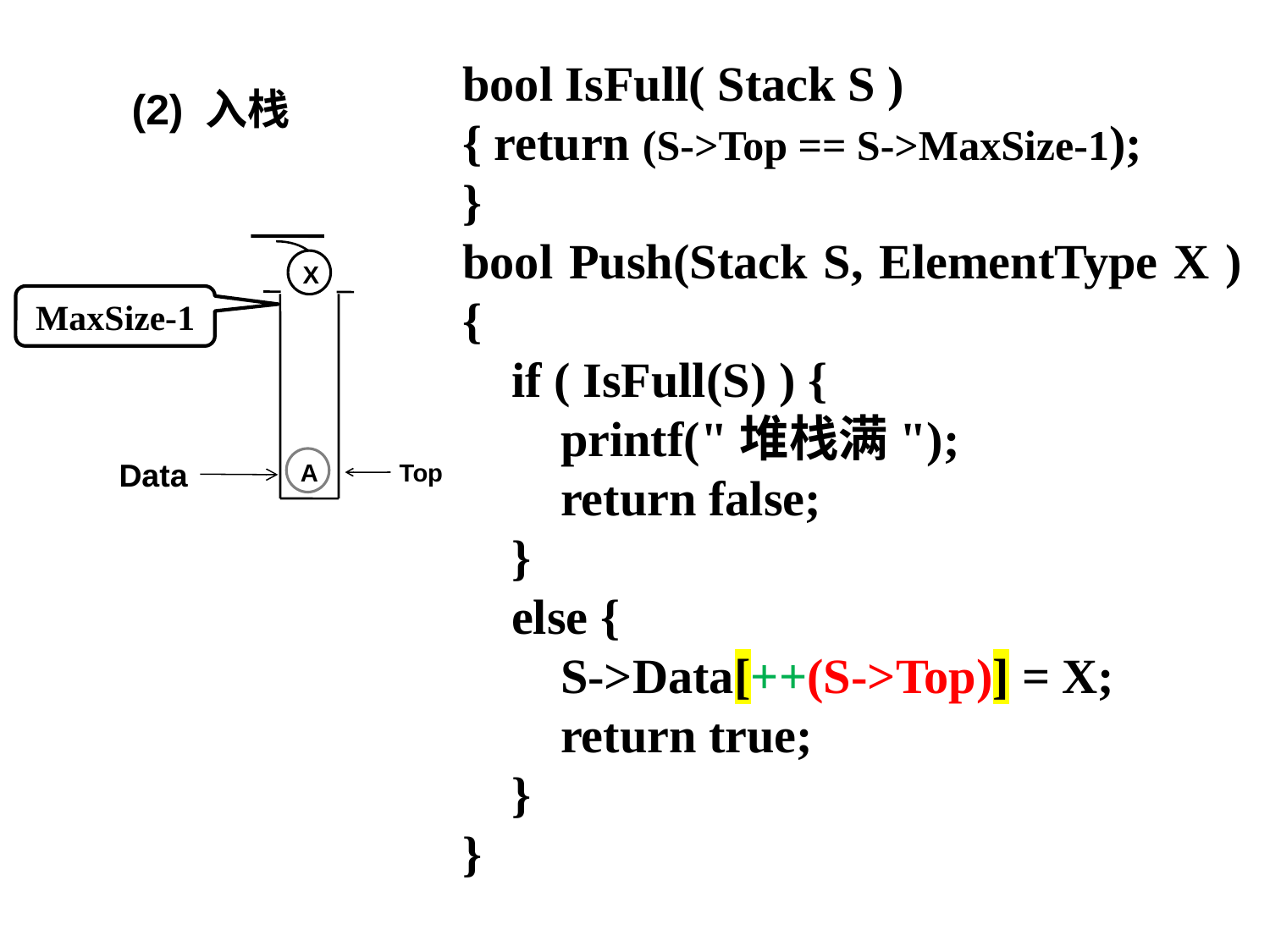

bool IsFull( Stack S )
{ return (S->Top == S->MaxSize-1);
}
bool Push(Stack S, ElementType X ) {
    if ( IsFull(S) ) {
        printf("堆栈满");
        return false;
    }
    else {
        S->Data[++(S->Top)] = X;
        return true;
    }
}
(2) 入栈

X
MaxSize-1

Data
A
Top